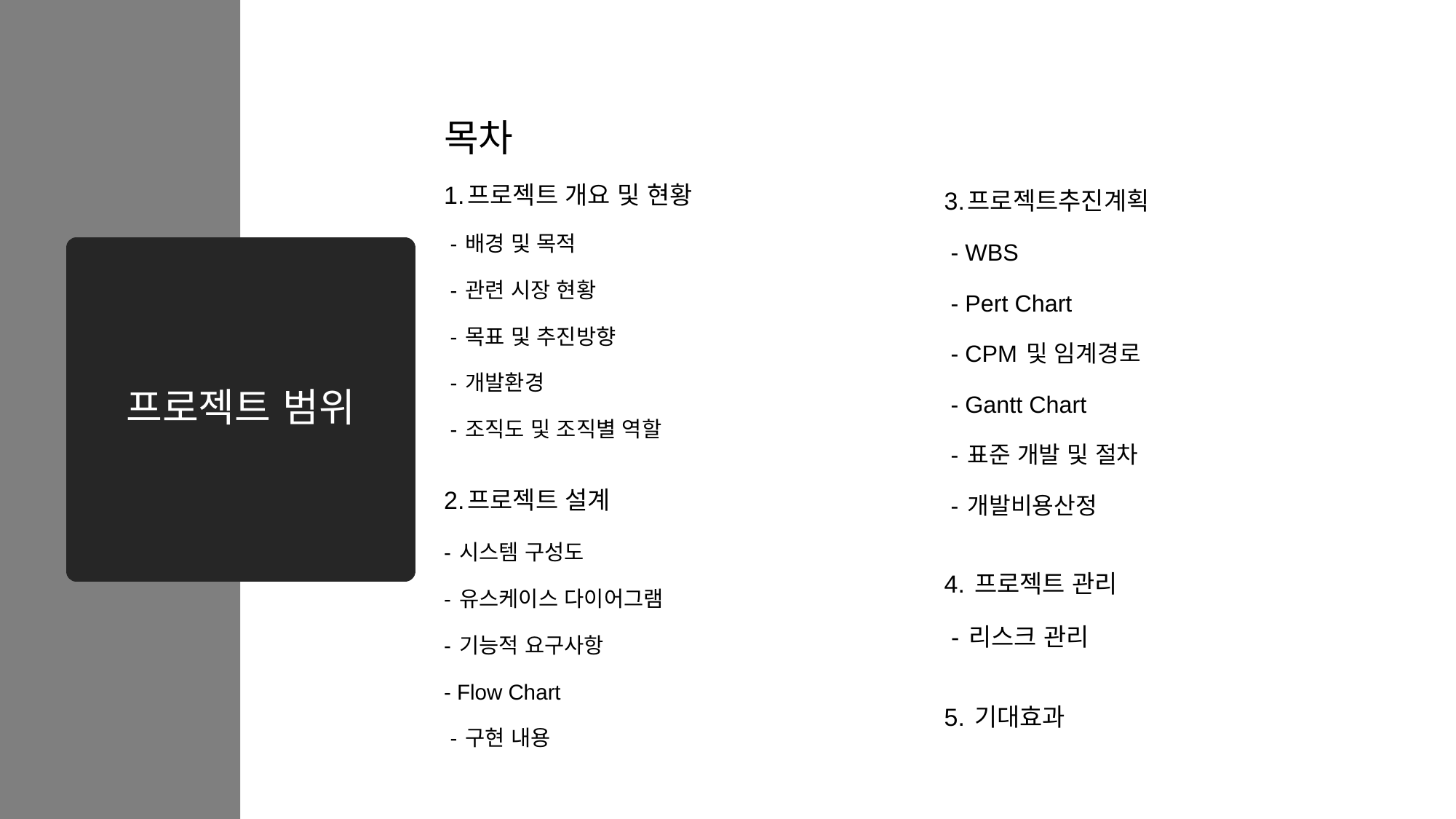

목차

1.프로젝트 개요 및 현황

 - 배경 및 목적

 - 관련 시장 현황

 - 목표 및 추진방향

 - 개발환경

 - 조직도 및 조직별 역할

2.프로젝트 설계

- 시스템 구성도

- 유스케이스 다이어그램

- 기능적 요구사항

- Flow Chart

 - 구현 내용

3.프로젝트추진계획

 - WBS

 - Pert Chart

 - CPM 및 임계경로

 - Gantt Chart

 - 표준 개발 및 절차

 - 개발비용산정

4. 프로젝트 관리

 - 리스크 관리

5. 기대효과
# 프로젝트 범위